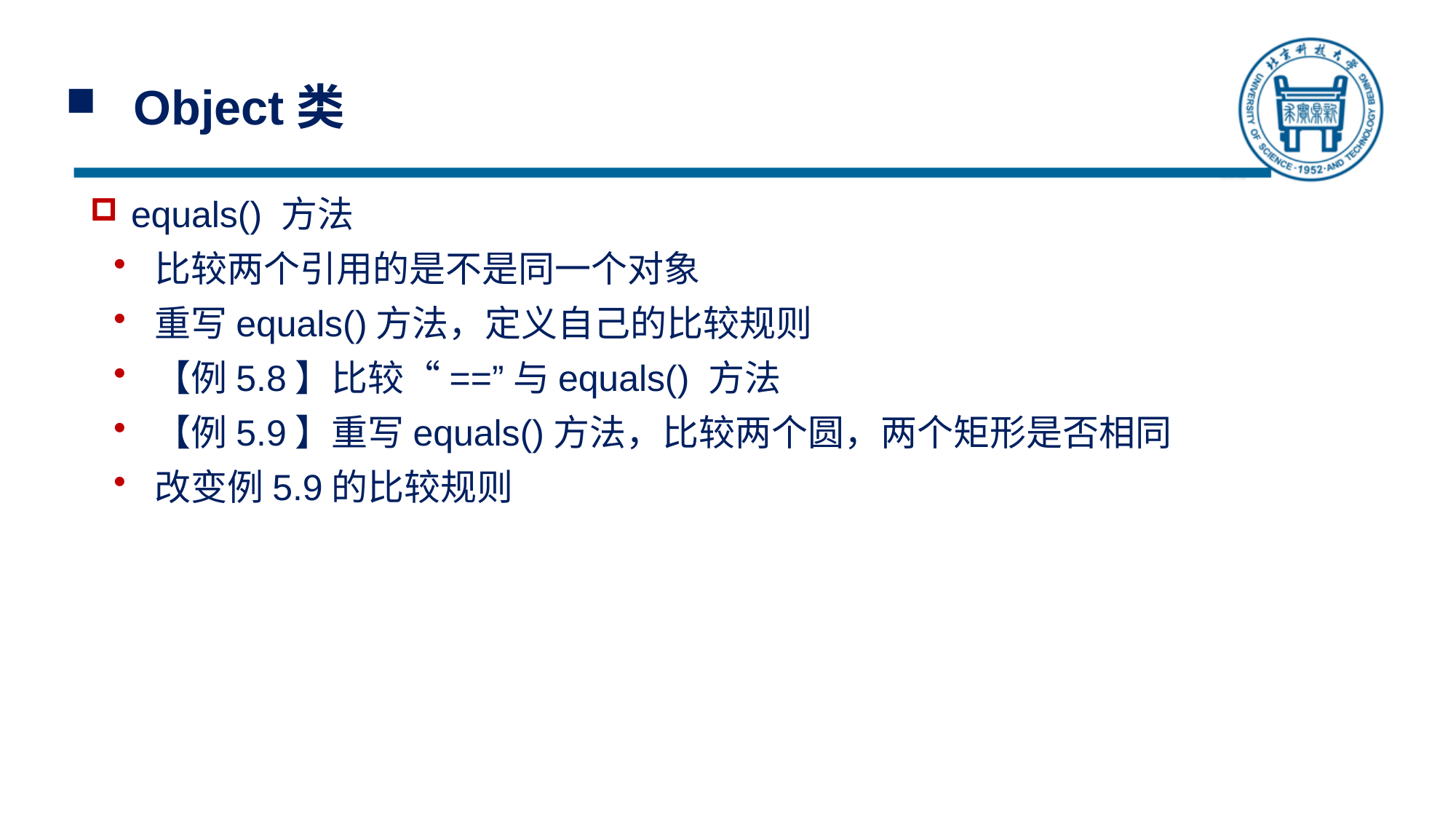

# Object类
equals() 方法
比较两个引用的是不是同一个对象
重写equals()方法，定义自己的比较规则
【例5.8】比较“==”与equals() 方法
【例5.9】重写equals()方法，比较两个圆，两个矩形是否相同
改变例5.9的比较规则